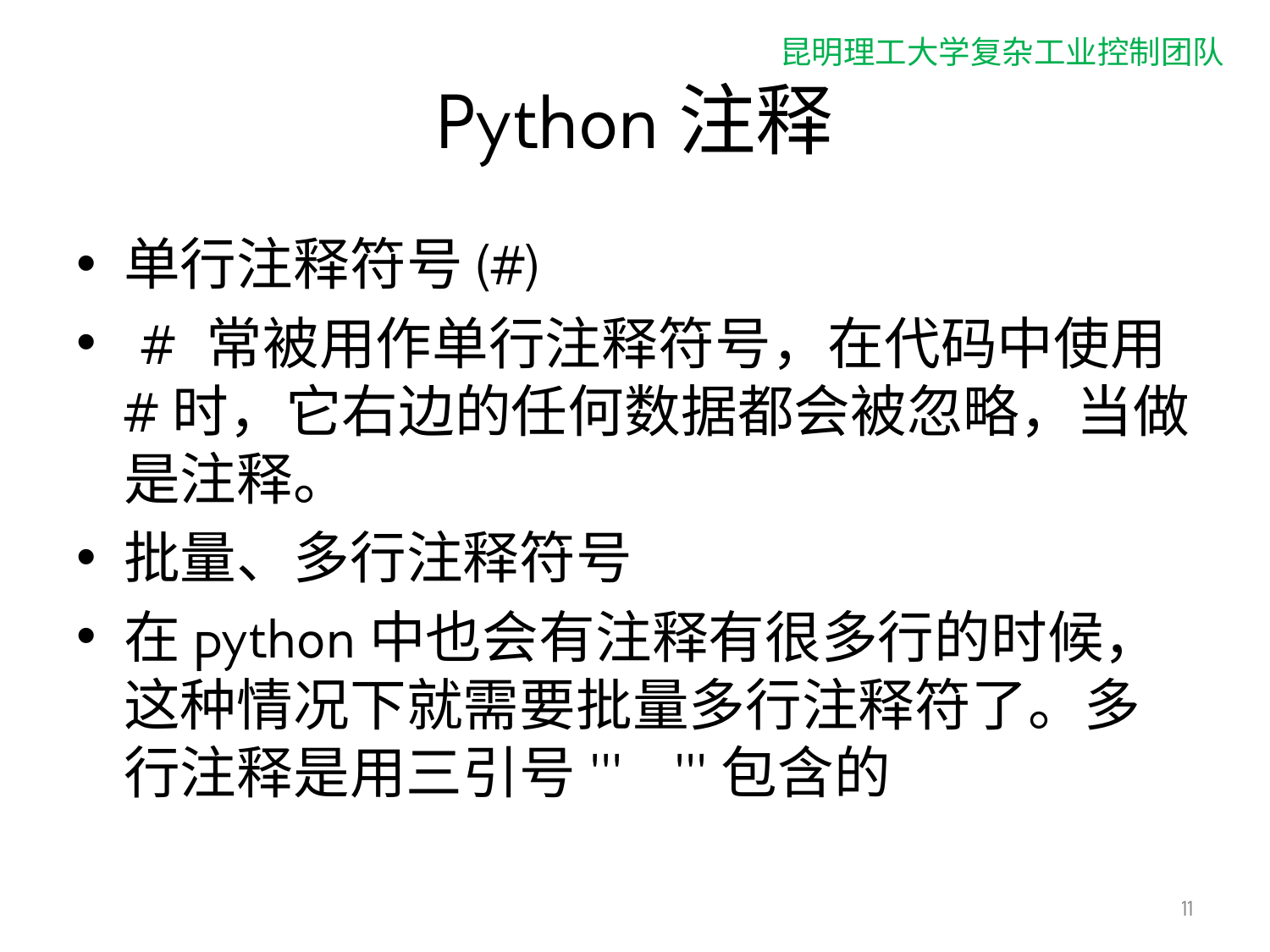

# Python注释
单行注释符号(#)
 # 常被用作单行注释符号，在代码中使用#时，它右边的任何数据都会被忽略，当做是注释。
批量、多行注释符号
在python中也会有注释有很多行的时候，这种情况下就需要批量多行注释符了。多行注释是用三引号'''   '''包含的

11